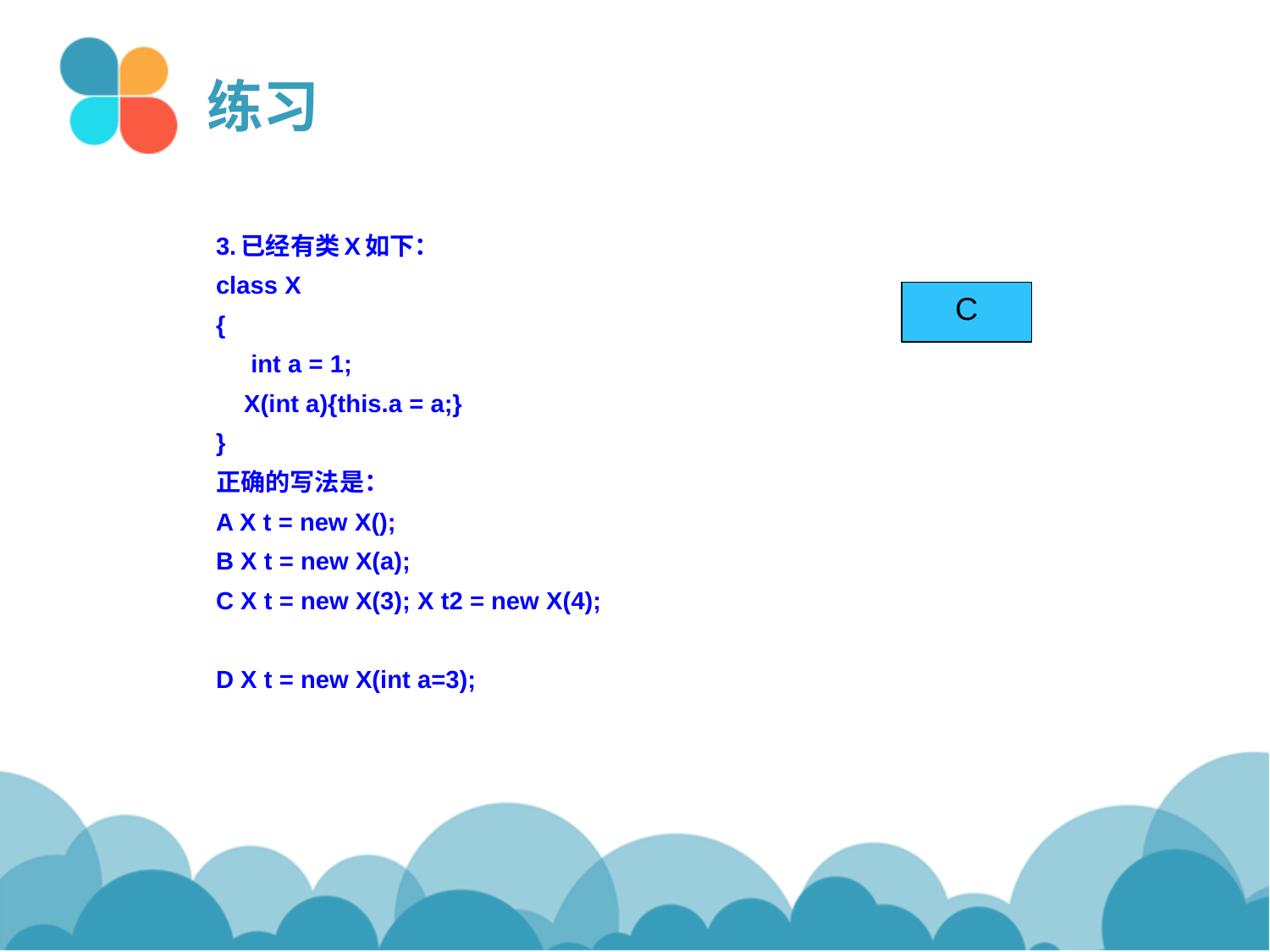

# 练习
3.已经有类X如下：
class X
{
     int a = 1;
    X(int a){this.a = a;}
}
正确的写法是：
A X t = new X();
B X t = new X(a);
C X t = new X(3); X t2 = new X(4);

D X t = new X(int a=3);
C